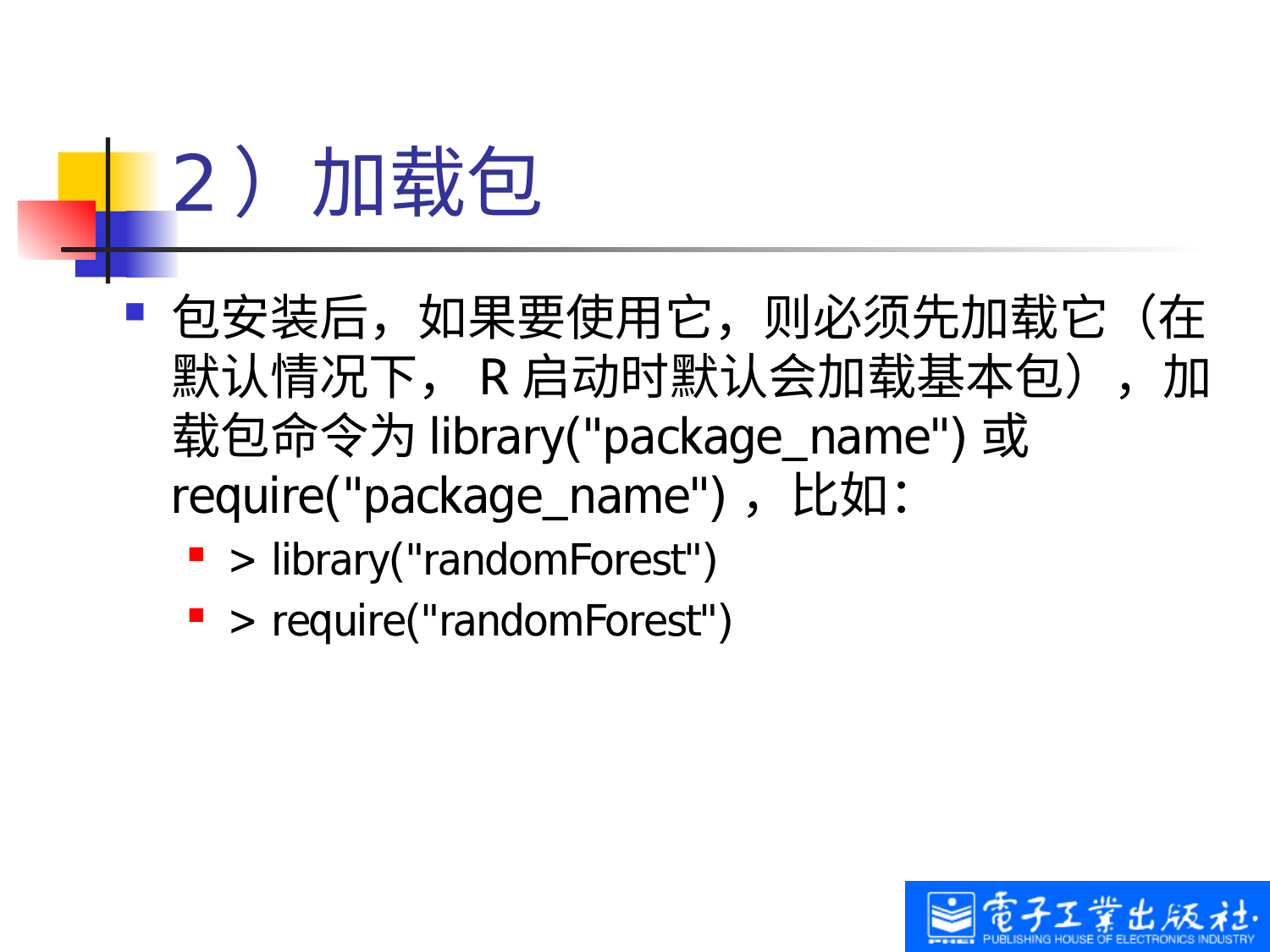

# 2）加载包
包安装后，如果要使用它，则必须先加载它（在默认情况下，R启动时默认会加载基本包），加载包命令为library("package_name")或require("package_name")，比如：
> library("randomForest")
> require("randomForest")